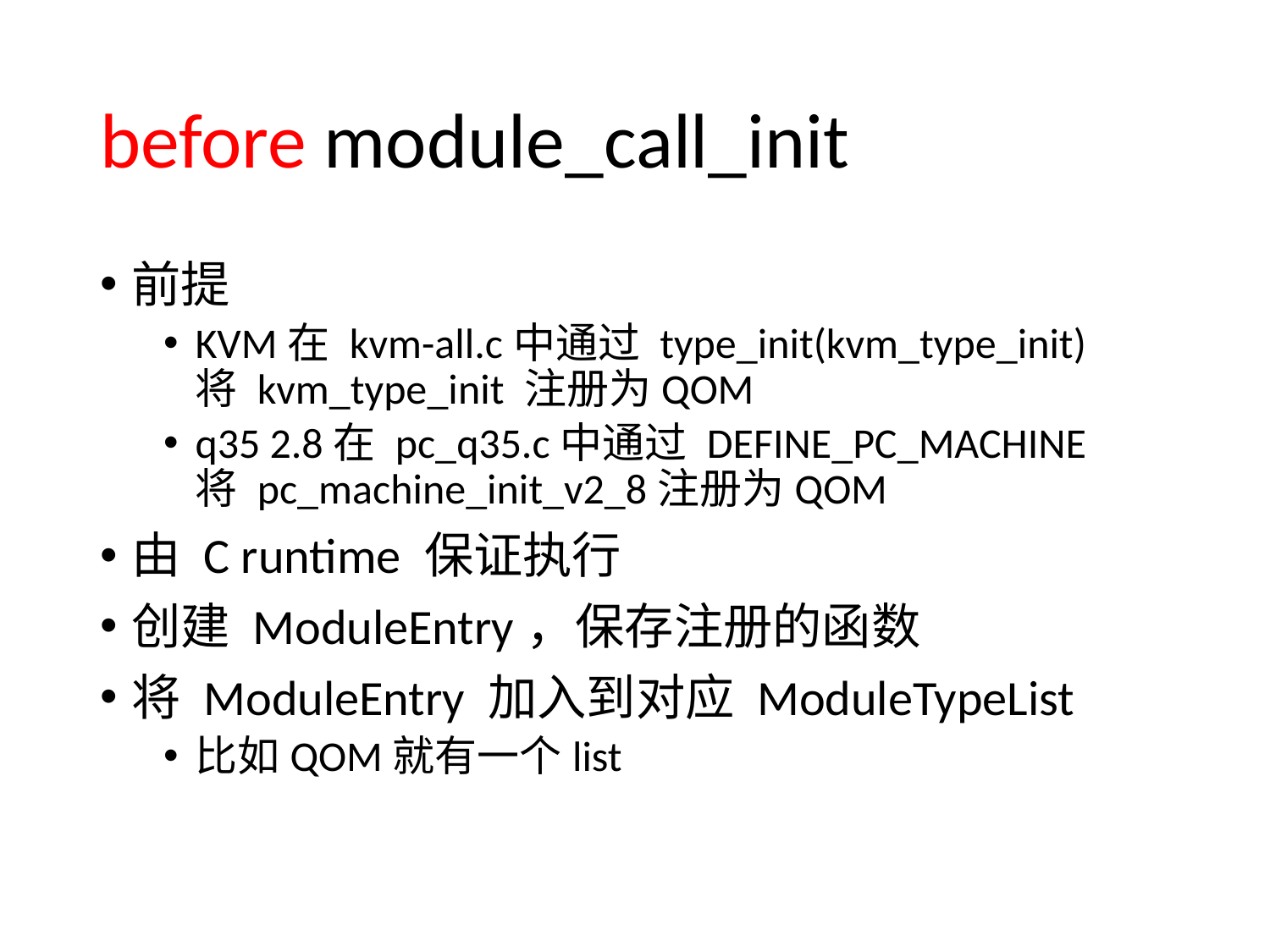

# before module_call_init
前提
KVM在 kvm-all.c中通过 type_init(kvm_type_init) 将 kvm_type_init 注册为QOM
q35 2.8在 pc_q35.c中通过 DEFINE_PC_MACHINE 将 pc_machine_init_v2_8注册为QOM
由 C runtime 保证执行
创建 ModuleEntry，保存注册的函数
将 ModuleEntry 加入到对应 ModuleTypeList
比如QOM就有一个list